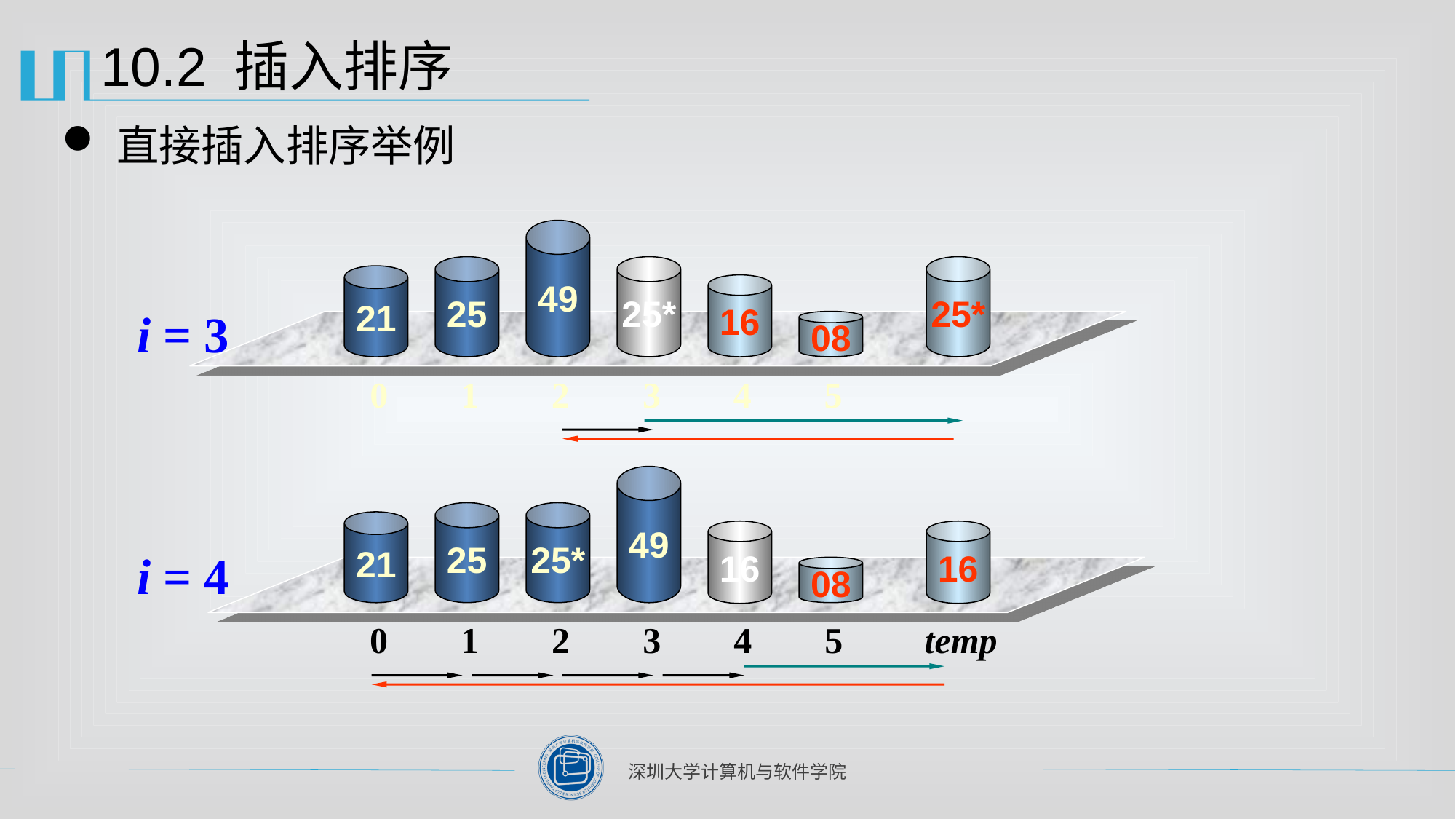

# 10.2 插入排序
直接插入排序举例

49
25
25*
25*
21
16
i = 3

08
0        1        2        3        4        5

49
25
25*
21
16
16
i = 4

08
0        1        2        3        4        5         temp

14